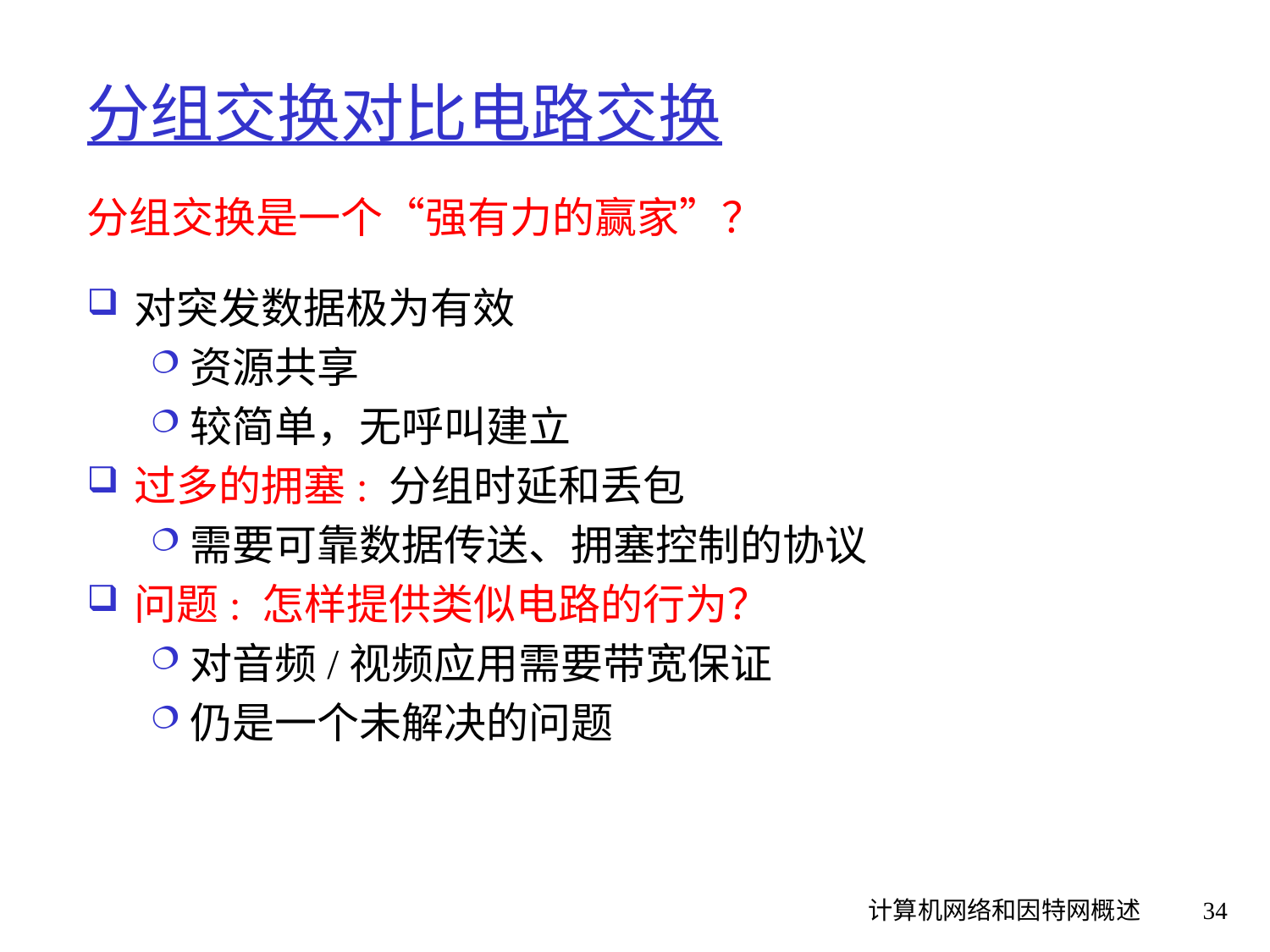

# 分组交换对比电路交换
分组交换是一个“强有力的赢家”？
对突发数据极为有效
资源共享
较简单，无呼叫建立
过多的拥塞: 分组时延和丢包
需要可靠数据传送、拥塞控制的协议
问题: 怎样提供类似电路的行为？
对音频/视频应用需要带宽保证
仍是一个未解决的问题
计算机网络和因特网概述
34